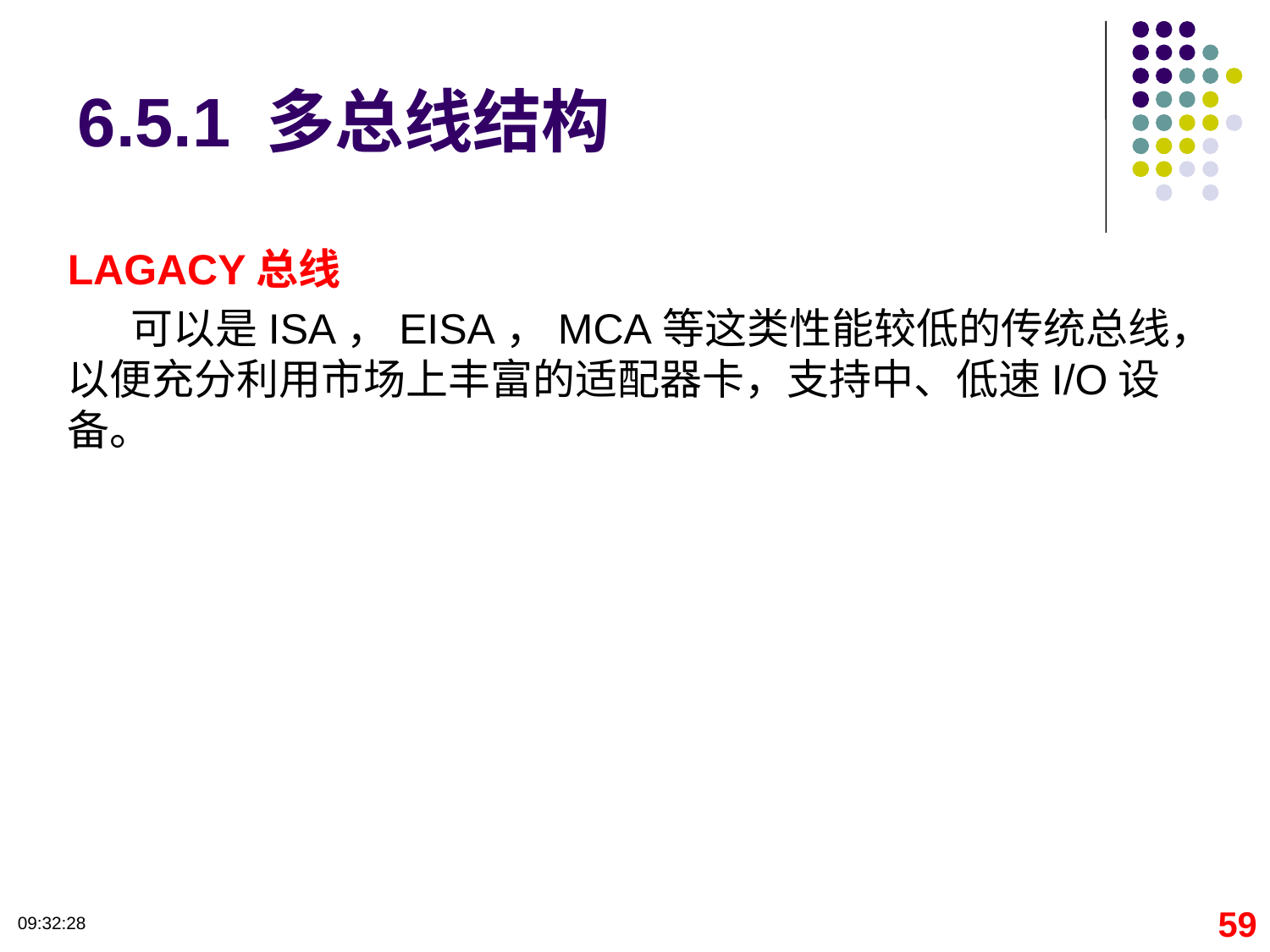

# 6.5.1 多总线结构
LAGACY总线
可以是ISA，EISA，MCA等这类性能较低的传统总线，以便充分利用市场上丰富的适配器卡，支持中、低速I/O设备。

59
09:32:28